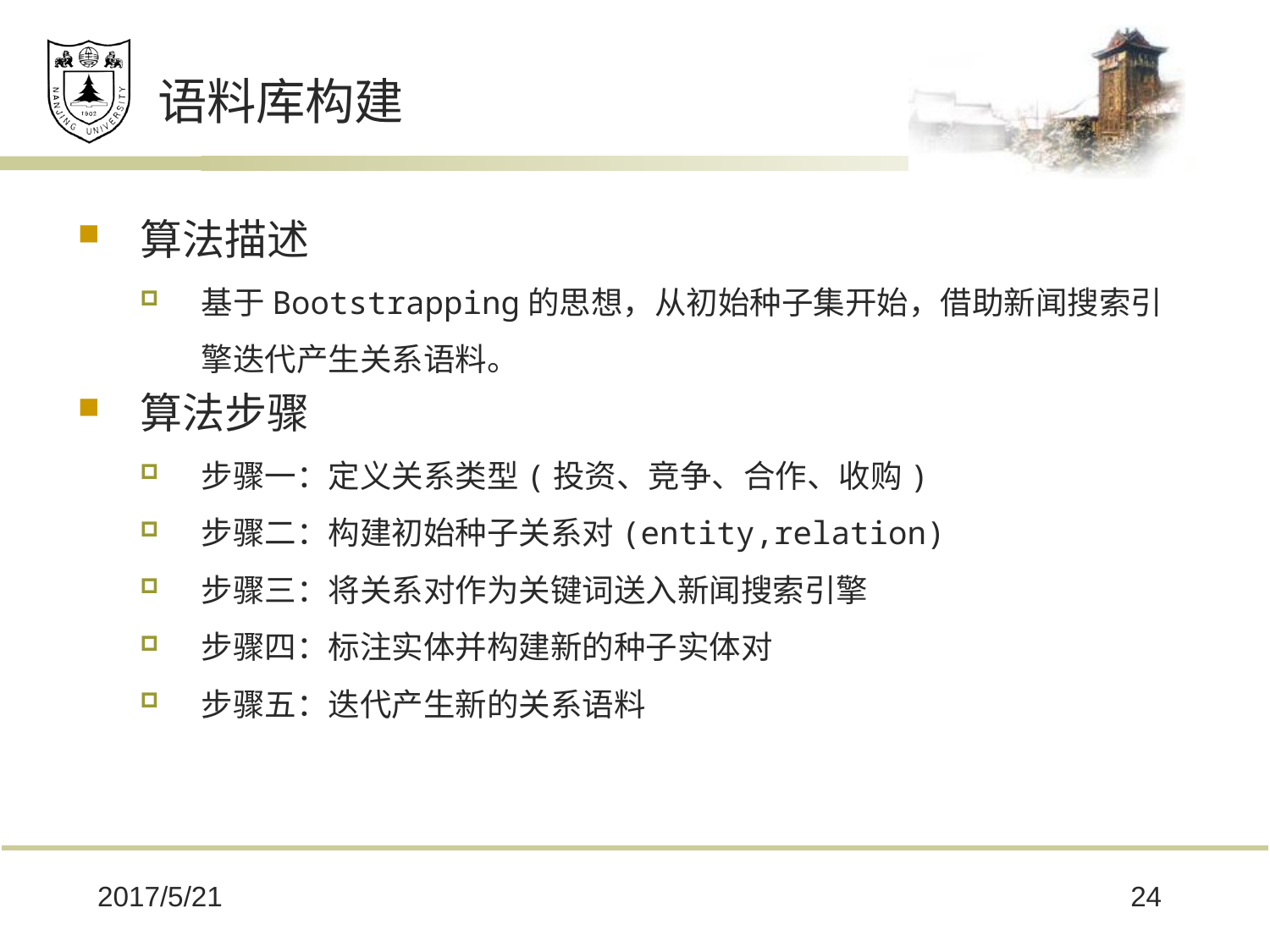

# 语料库构建
算法描述
基于Bootstrapping的思想，从初始种子集开始，借助新闻搜索引擎迭代产生关系语料。
算法步骤
步骤一：定义关系类型(投资、竞争、合作、收购)
步骤二：构建初始种子关系对(entity,relation)
步骤三：将关系对作为关键词送入新闻搜索引擎
步骤四：标注实体并构建新的种子实体对
步骤五：迭代产生新的关系语料

2017/5/21
24